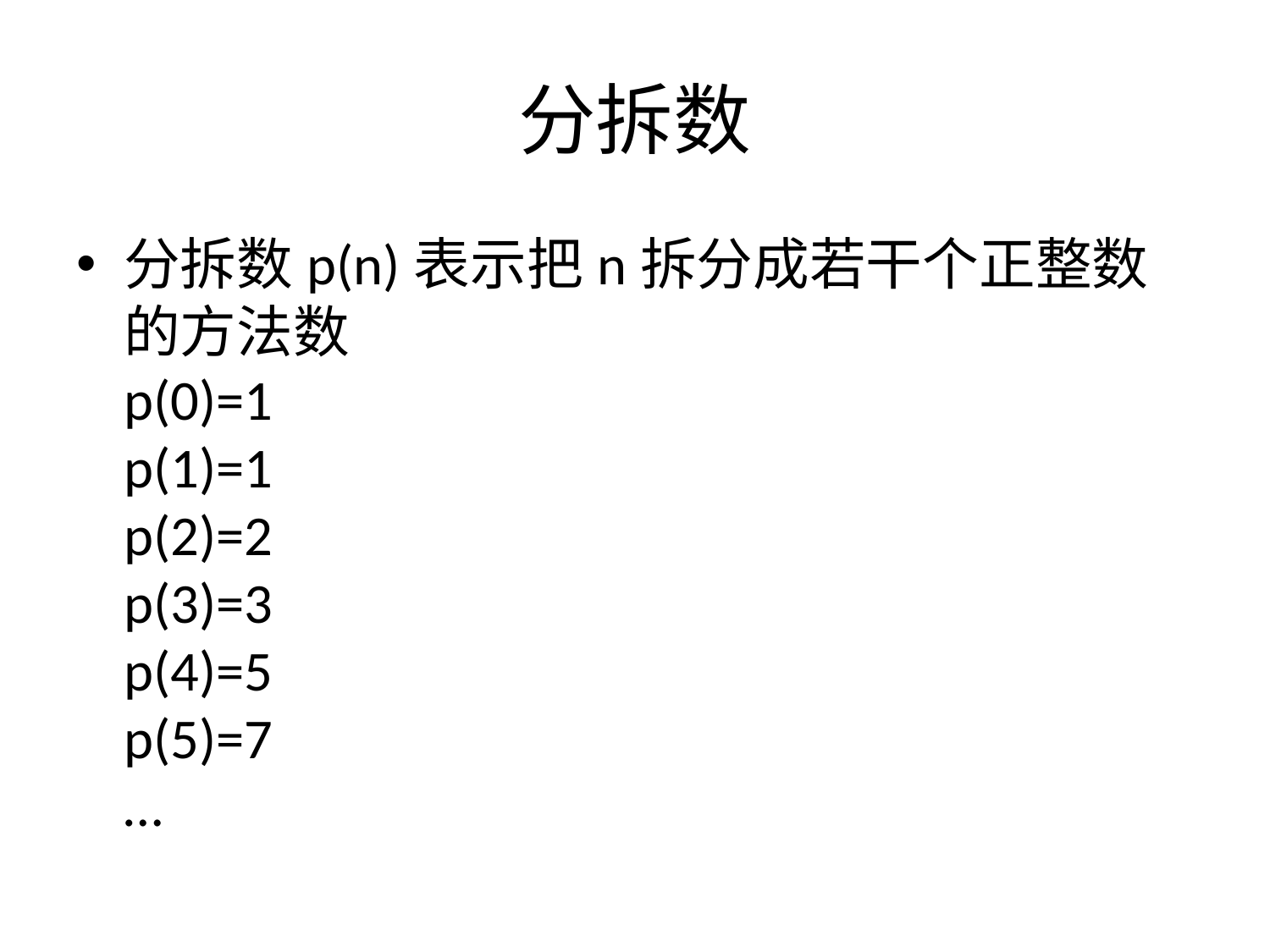

# 分拆数
分拆数p(n)表示把n拆分成若干个正整数的方法数
p(0)=1
p(1)=1
p(2)=2
p(3)=3
p(4)=5
p(5)=7
…